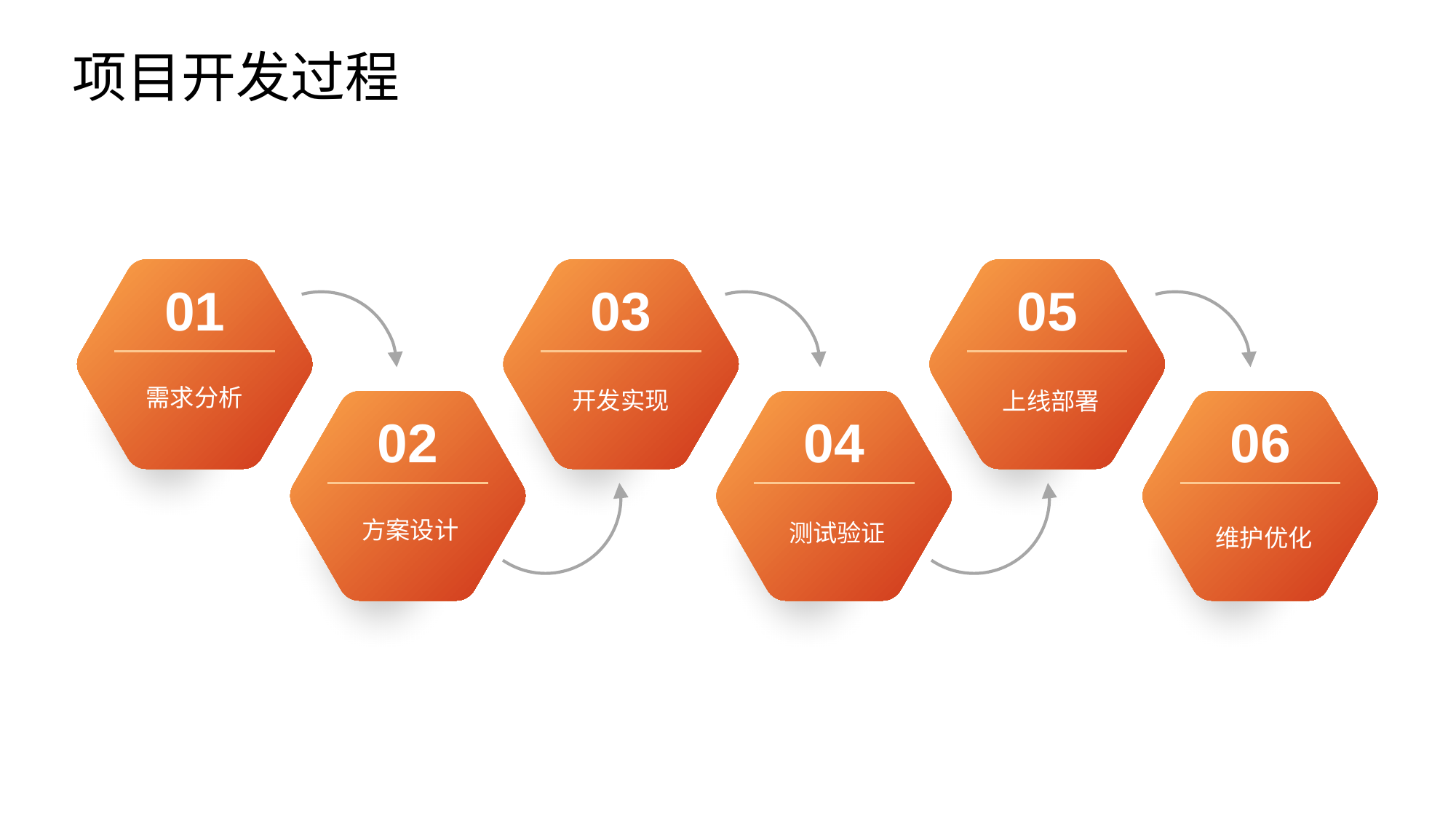

# 项目开发过程
需求分析
开发实现
上线部署
方案设计
测试验证
维护优化